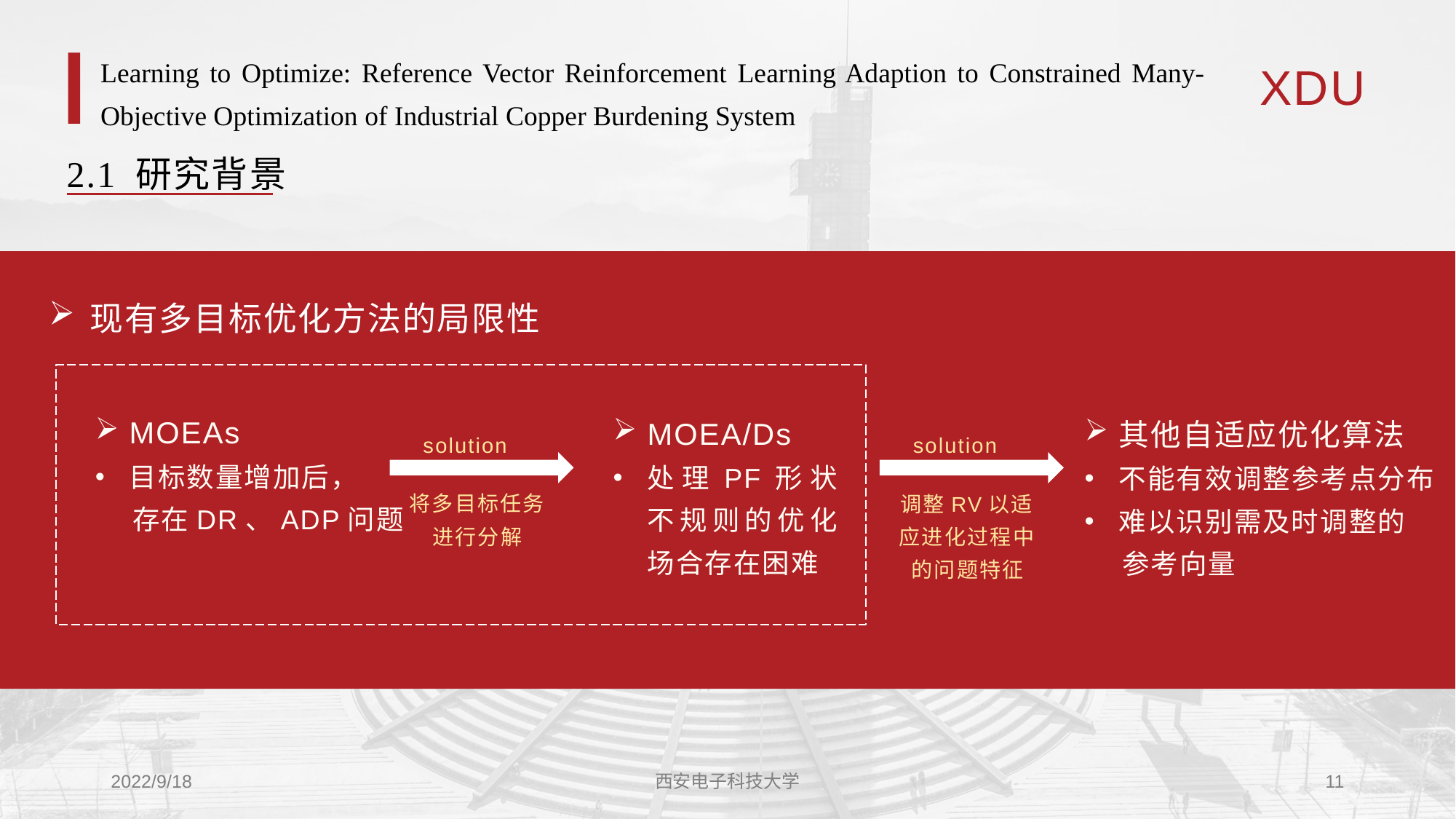

# Learning to Optimize: Reference Vector Reinforcement Learning Adaption to Constrained Many-Objective Optimization of Industrial Copper Burdening System
2.1 研究背景

现有多目标优化方法的局限性

MOEAs
目标数量增加后，
    存在DR、ADP问题
MOEA/Ds
处理PF形状不规则的优化场合存在困难
其他自适应优化算法
不能有效调整参考点分布
难以识别需及时调整的
    参考向量
solution
solution

将多目标任务进行分解
调整RV以适应进化过程中的问题特征
2022/9/18
西安电子科技大学
11